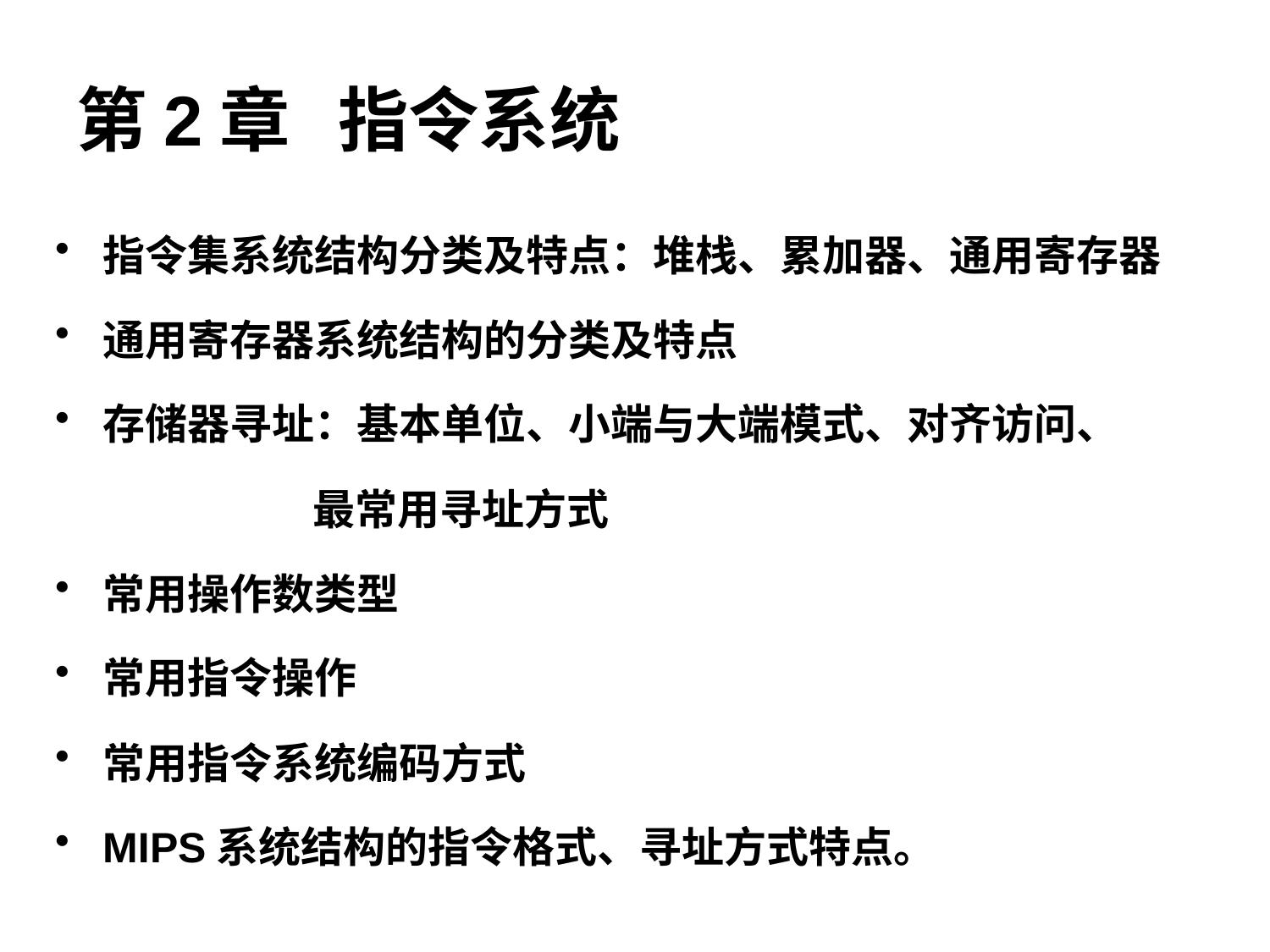

# 第2章   指令系统

指令集系统结构分类及特点：堆栈、累加器、通用寄存器
通用寄存器系统结构的分类及特点
存储器寻址：基本单位、小端与大端模式、对齐访问、
                          最常用寻址方式
常用操作数类型
常用指令操作
常用指令系统编码方式
MIPS系统结构的指令格式、寻址方式特点。
2